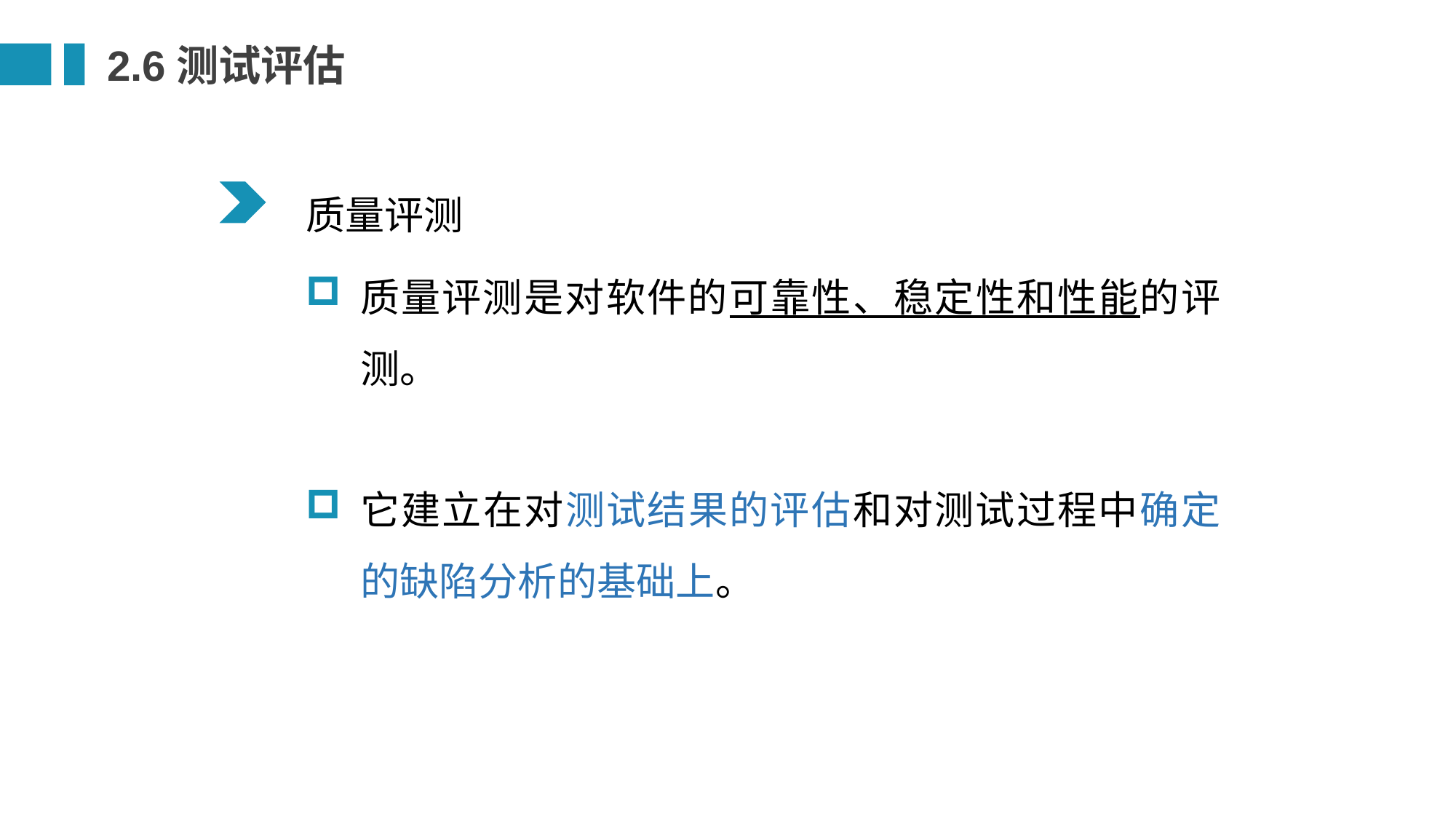

2.6测试评估

质量评测

质量评测是对软件的可靠性、稳定性和性能的评测。

它建立在对测试结果的评估和对测试过程中确定的缺陷分析的基础上。
61